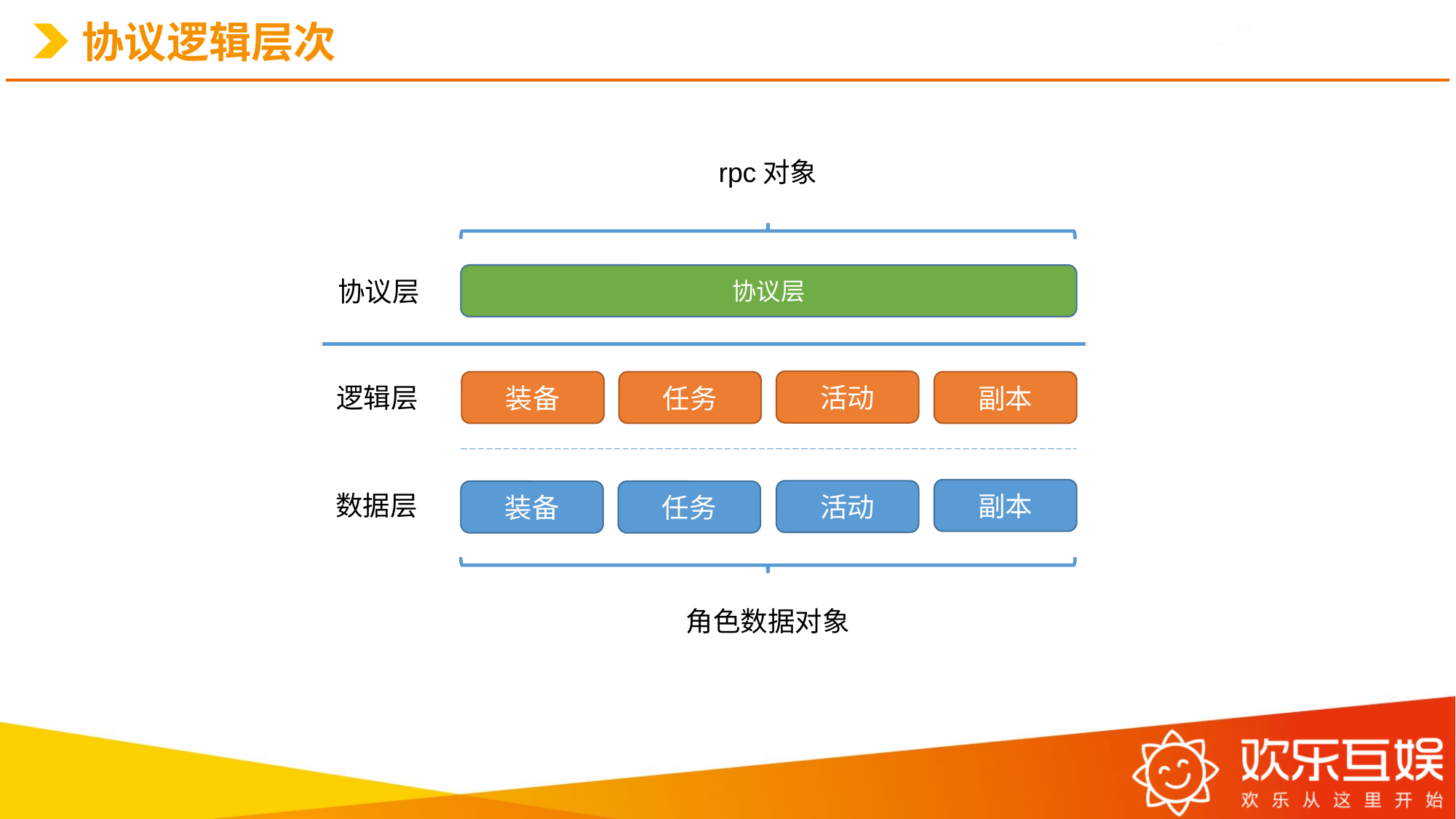

# 协议逻辑层次
rpc对象

协议层
协议层
活动
装备
任务
副本
逻辑层
副本
活动
装备
任务
数据层
角色数据对象